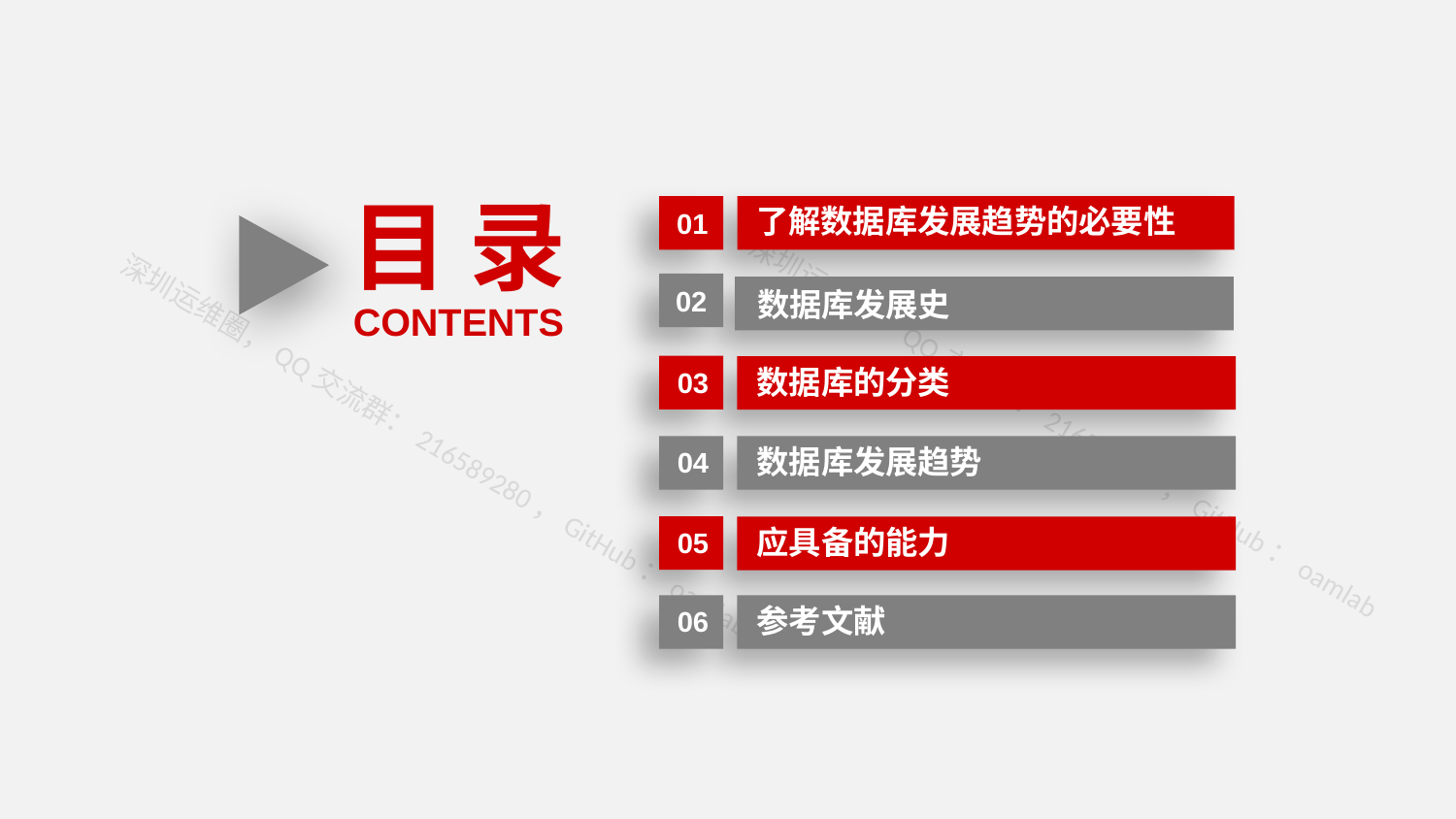

目 录
CONTENTS
了解数据库发展趋势的必要性

01

02
数据库发展史

数据库的分类

03
数据库发展趋势

04
应具备的能力

05
参考文献

06